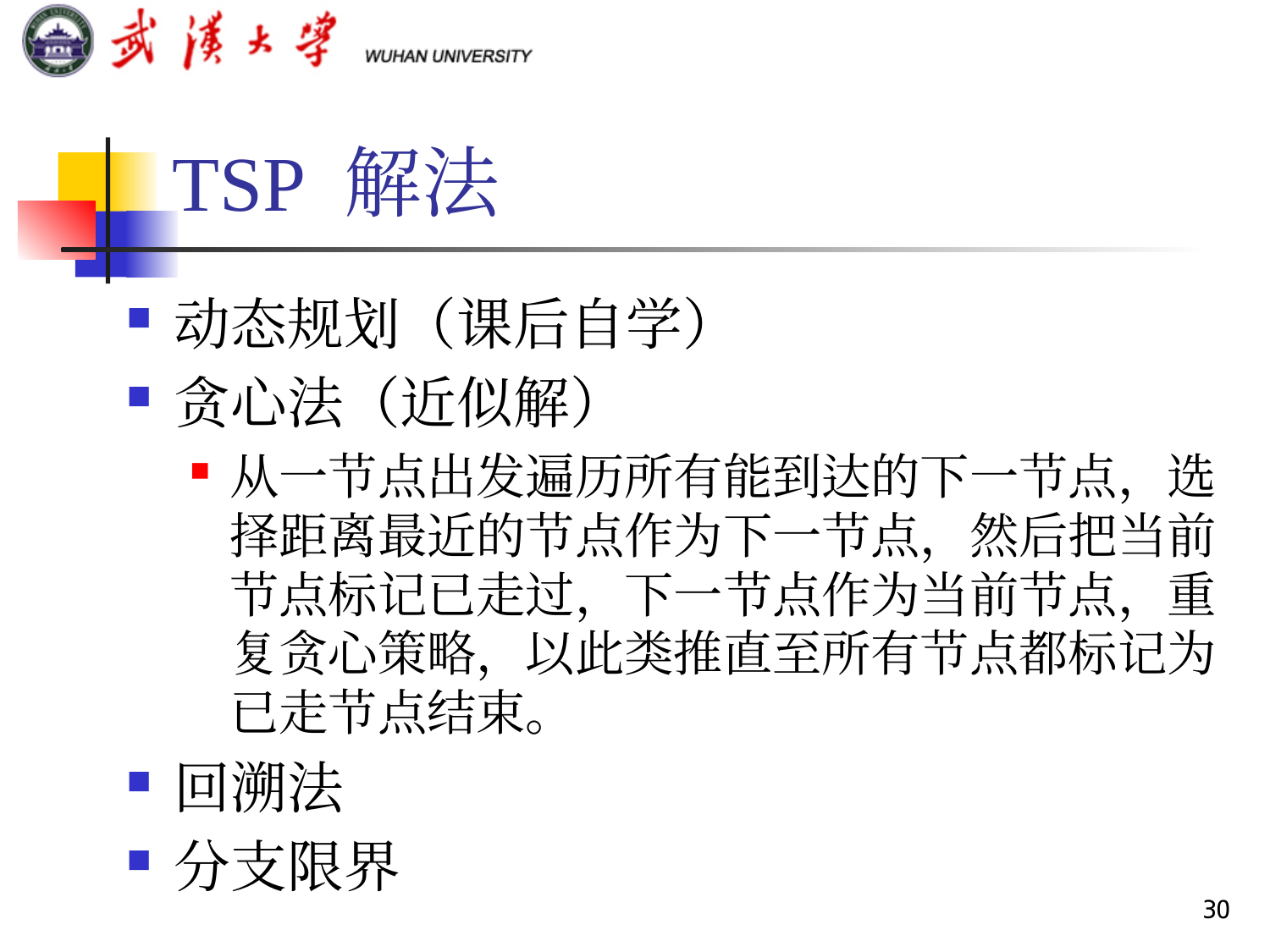

# TSP 解法
动态规划（课后自学）
贪心法（近似解）
从一节点出发遍历所有能到达的下一节点，选择距离最近的节点作为下一节点，然后把当前节点标记已走过，下一节点作为当前节点，重复贪心策略，以此类推直至所有节点都标记为已走节点结束。
回溯法
分支限界
30